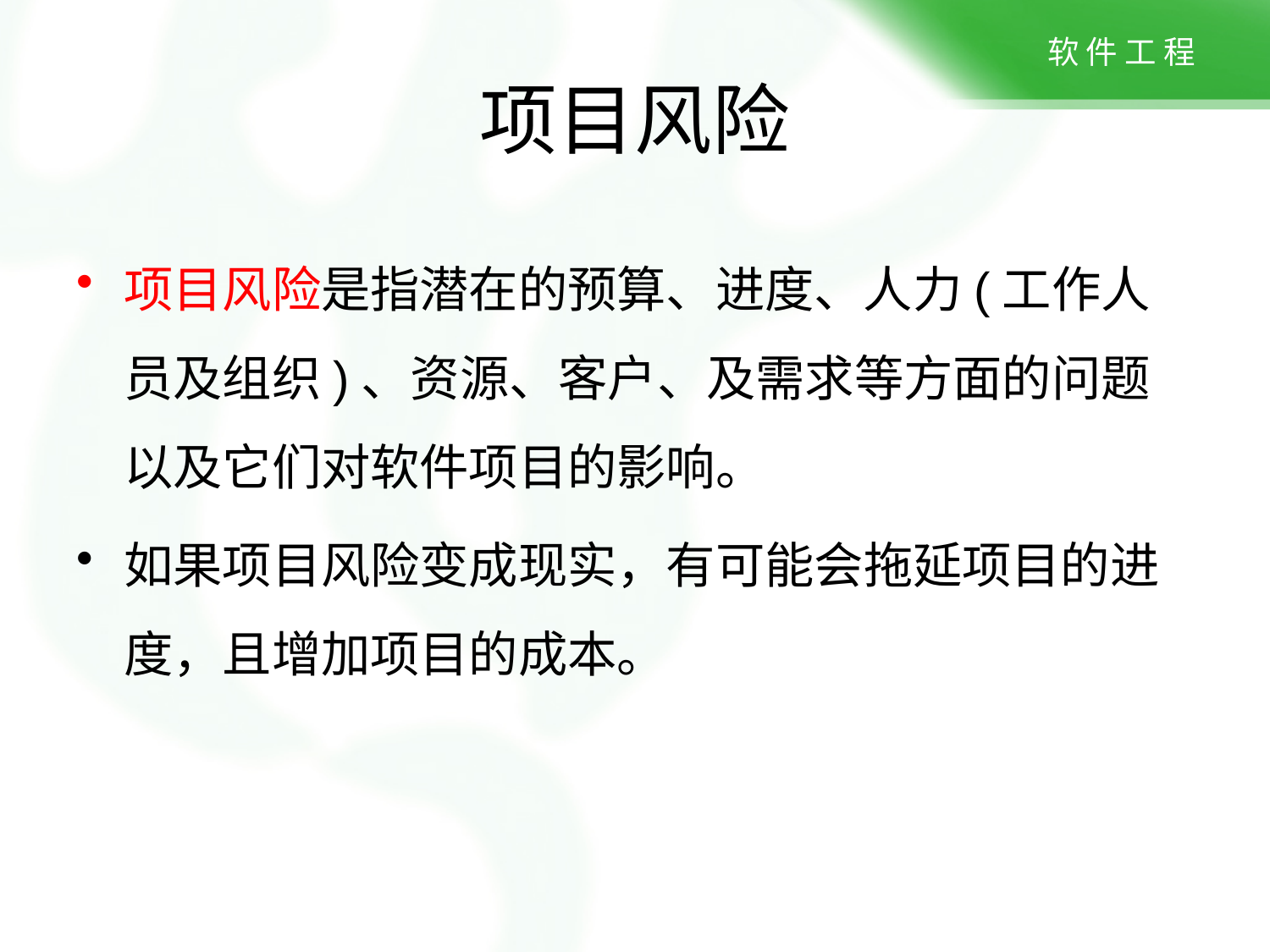

# 项目风险
项目风险是指潜在的预算、进度、人力(工作人员及组织)、资源、客户、及需求等方面的问题以及它们对软件项目的影响。
如果项目风险变成现实，有可能会拖延项目的进度，且增加项目的成本。